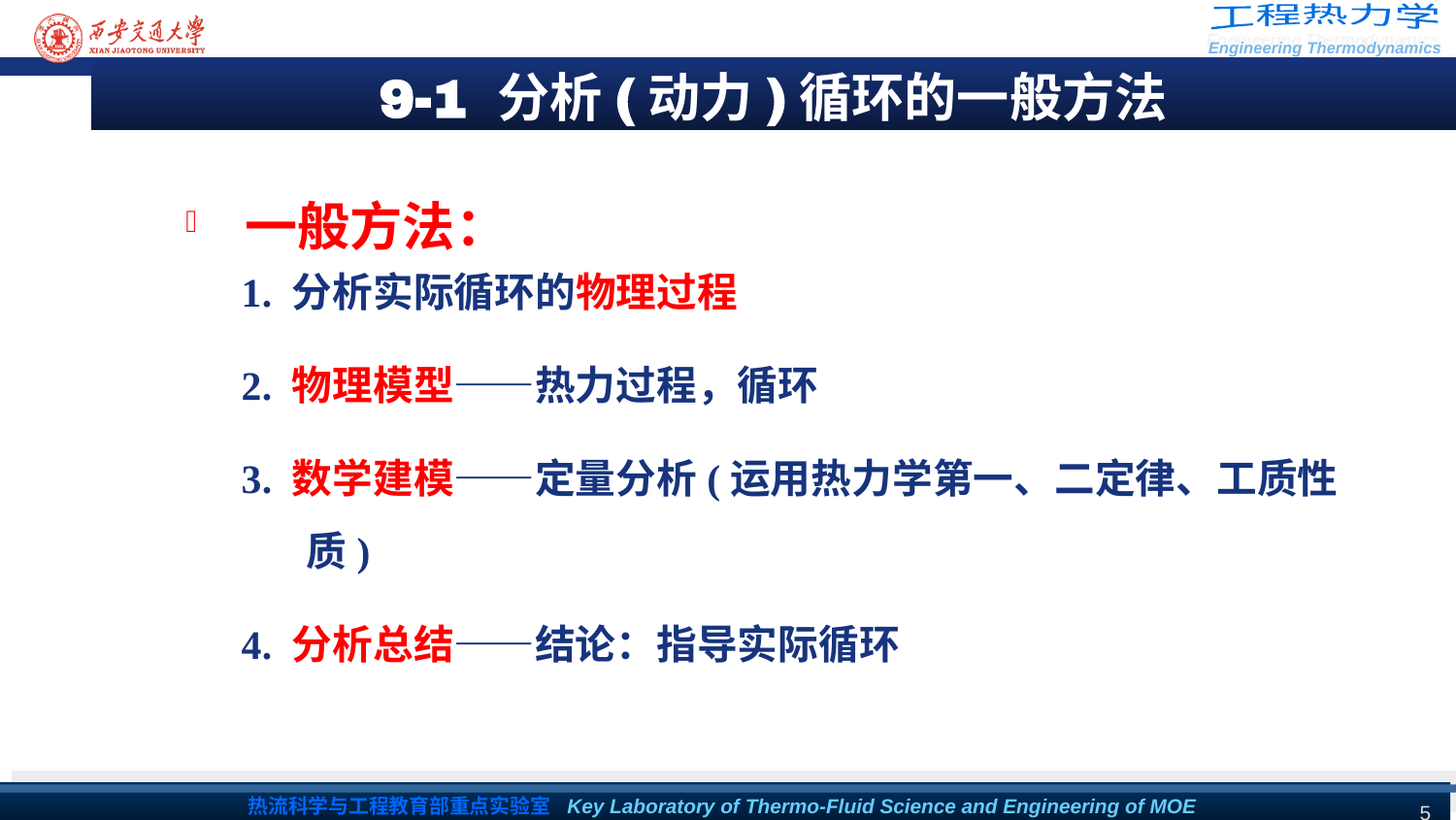

9-1 分析(动力)循环的一般方法
 一般方法：
1. 分析实际循环的物理过程
2. 物理模型——热力过程，循环
3. 数学建模——定量分析(运用热力学第一、二定律、工质性质)
4. 分析总结——结论：指导实际循环
5